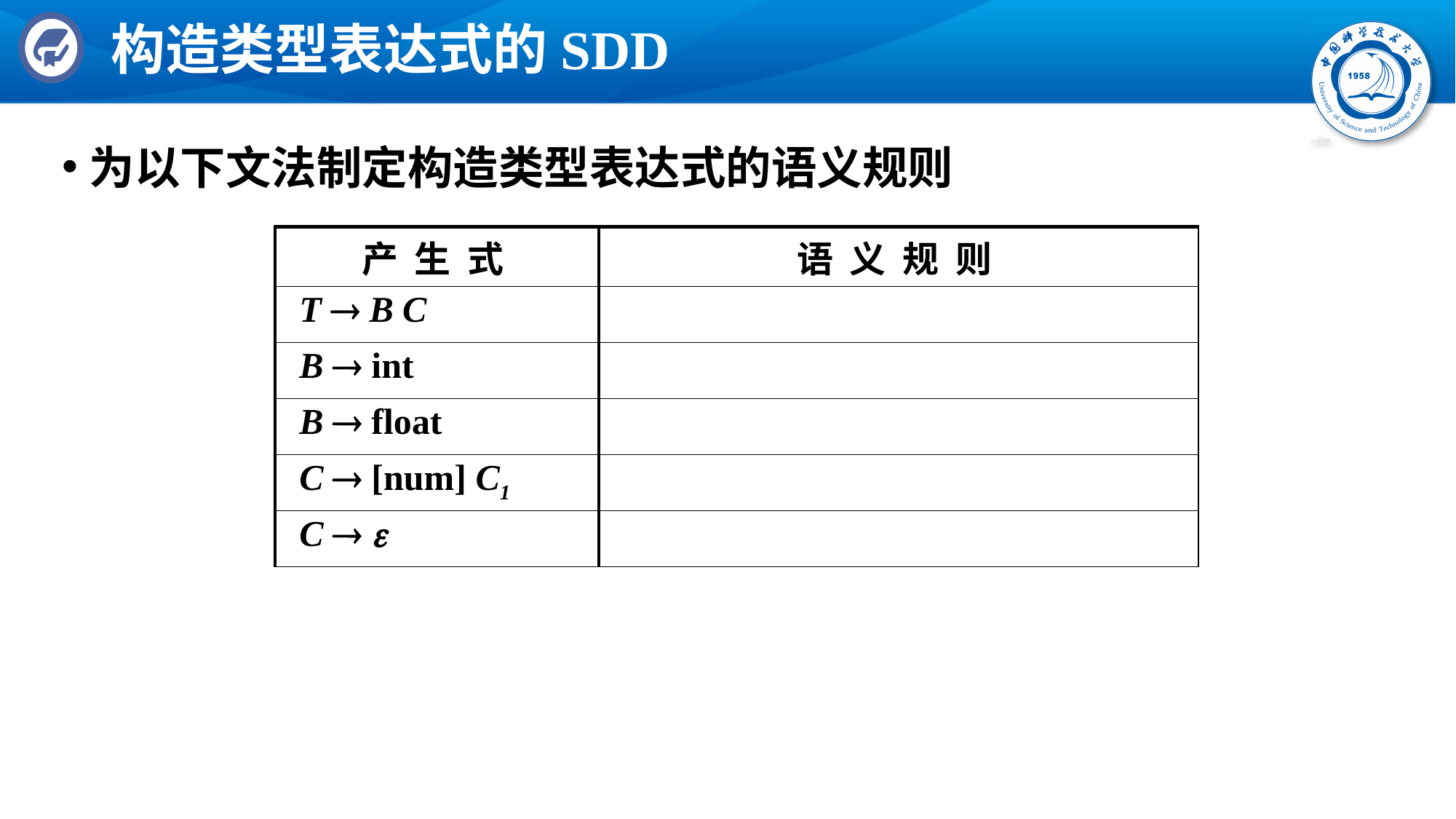

# 构造类型表达式的SDD
为以下文法制定构造类型表达式的语义规则

| 产 生 式 | 语 义 规 则 |
| --- | --- |
| T → B C |  |
| B → int |  |
| B → float |  |
| C → [num] C1 |  |
| C → ε |  |